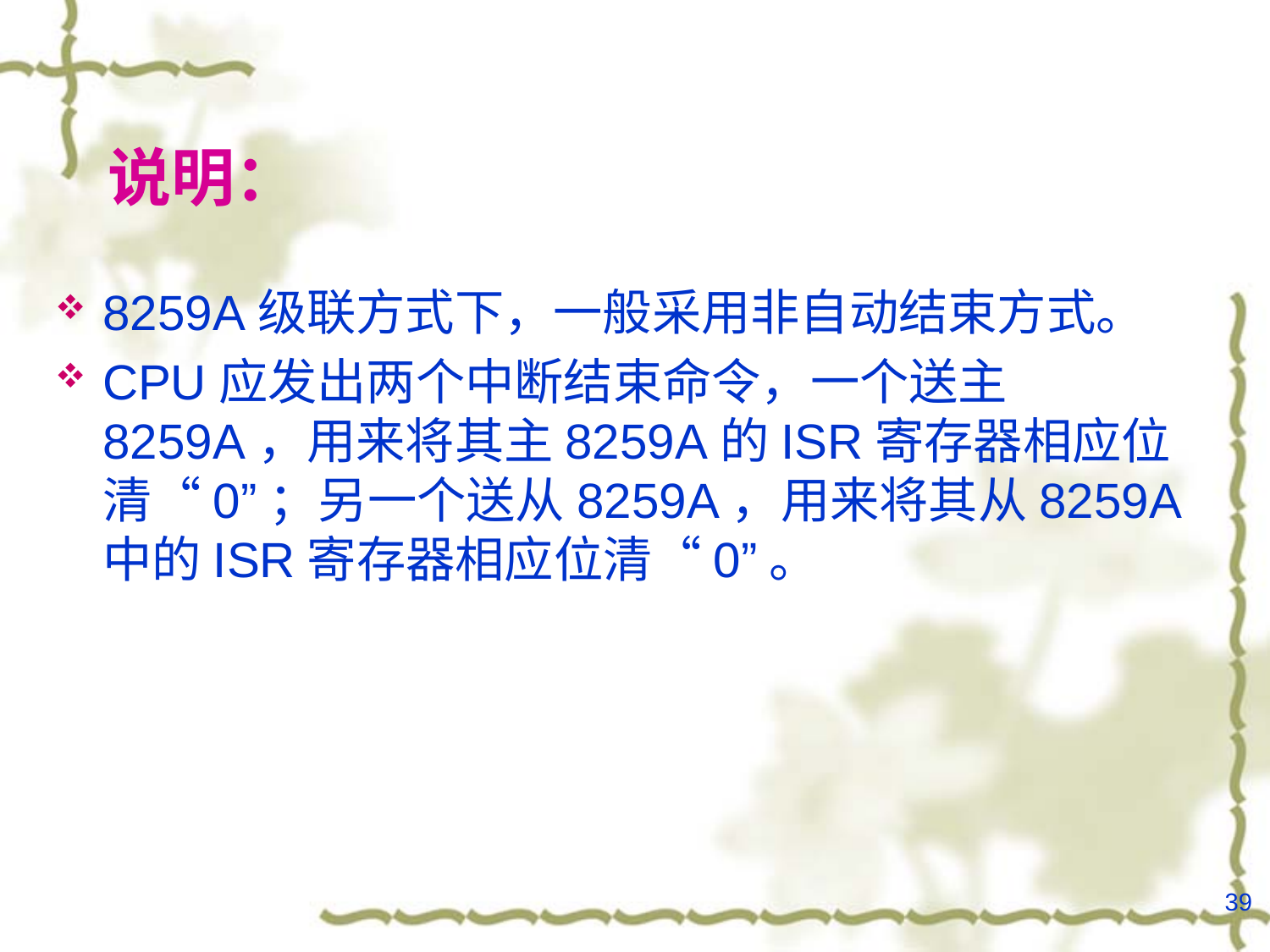

# 说明：
8259A级联方式下，一般采用非自动结束方式。
CPU应发出两个中断结束命令，一个送主8259A，用来将其主8259A的ISR寄存器相应位清“0”；另一个送从8259A，用来将其从8259A中的ISR寄存器相应位清“0”。

39